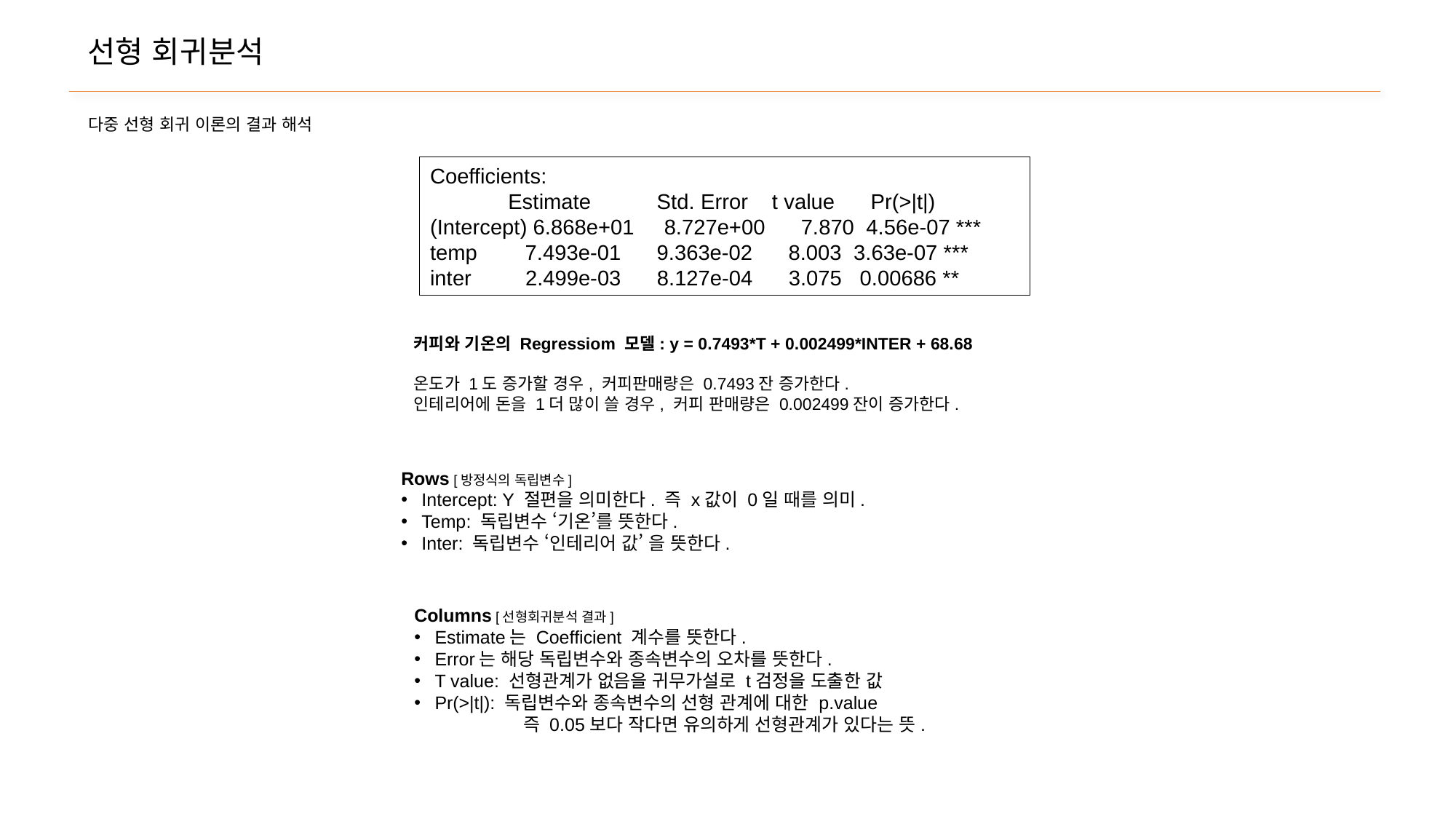

선형 회귀분석
다중 선형 회귀 이론의 결과 해석
Coefficients:
             Estimate           Std. Error    t value      Pr(>|t|)
(Intercept) 6.868e+01     8.727e+00      7.870  4.56e-07 ***
temp        7.493e-01      9.363e-02      8.003  3.63e-07 ***
inter         2.499e-03      8.127e-04      3.075   0.00686 **
커피와 기온의 Regressiom 모델: y = 0.7493*T + 0.002499*INTER + 68.68

온도가 1도 증가할 경우, 커피판매량은 0.7493잔 증가한다.
인테리어에 돈을 1더 많이 쓸 경우, 커피 판매량은 0.002499잔이 증가한다.
Rows [방정식의 독립변수]
Intercept: Y 절편을 의미한다. 즉 x값이 0일 때를 의미.
Temp: 독립변수 ‘기온’를 뜻한다.
Inter: 독립변수 ‘인테리어 값’ 을 뜻한다.
Columns [선형회귀분석 결과]
Estimate는 Coefficient 계수를 뜻한다.
Error는 해당 독립변수와 종속변수의 오차를 뜻한다.
T value: 선형관계가 없음을 귀무가설로 t검정을 도출한 값
Pr(>|t|): 독립변수와 종속변수의 선형 관계에 대한 p.value
	즉 0.05보다 작다면 유의하게 선형관계가 있다는 뜻.